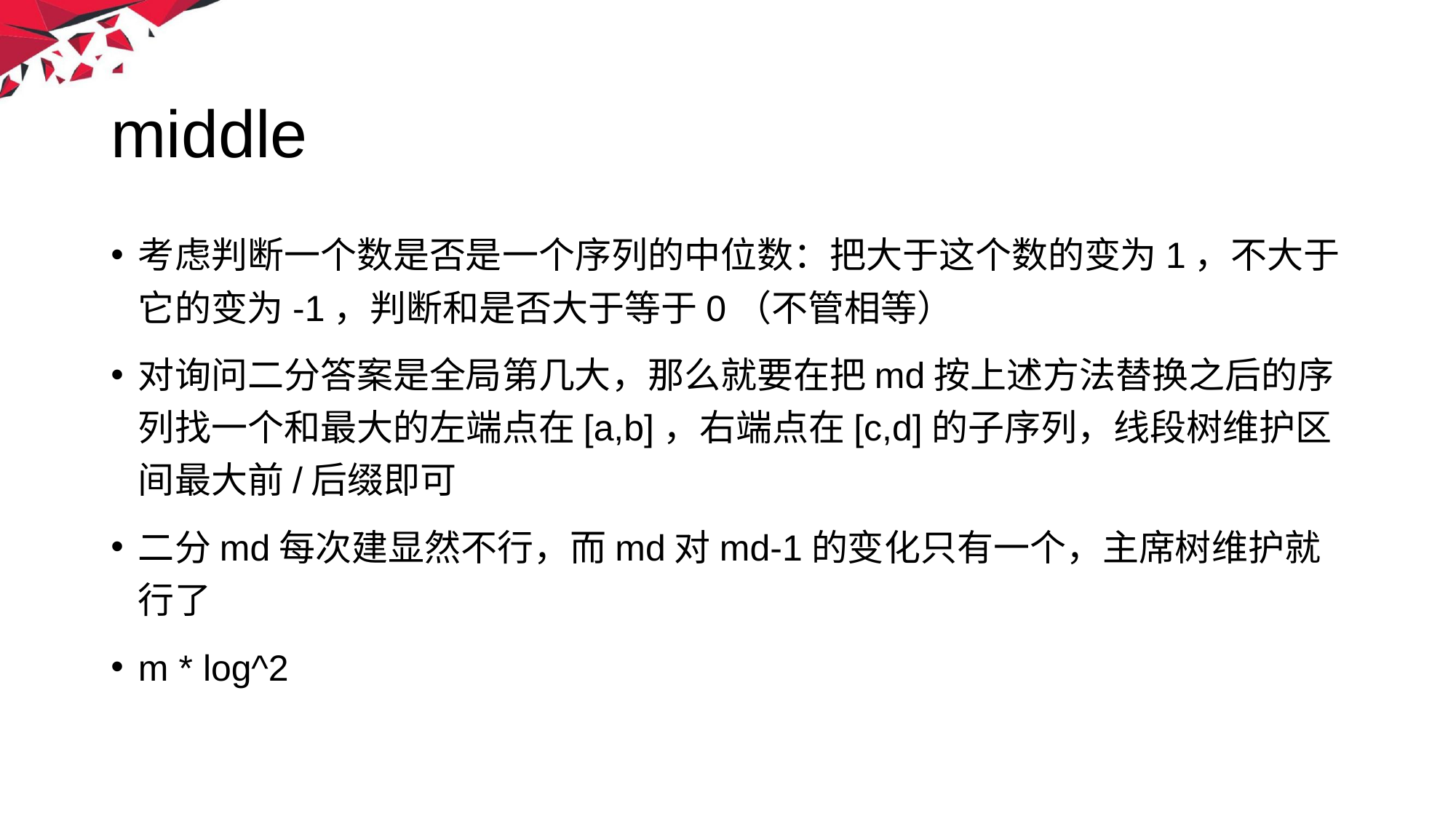

# middle
考虑判断一个数是否是一个序列的中位数：把大于这个数的变为1，不大于它的变为-1，判断和是否大于等于0（不管相等）
对询问二分答案是全局第几大，那么就要在把md按上述方法替换之后的序列找一个和最大的左端点在[a,b]，右端点在[c,d]的子序列，线段树维护区间最大前/后缀即可
二分md每次建显然不行，而md对md-1的变化只有一个，主席树维护就行了
m * log^2